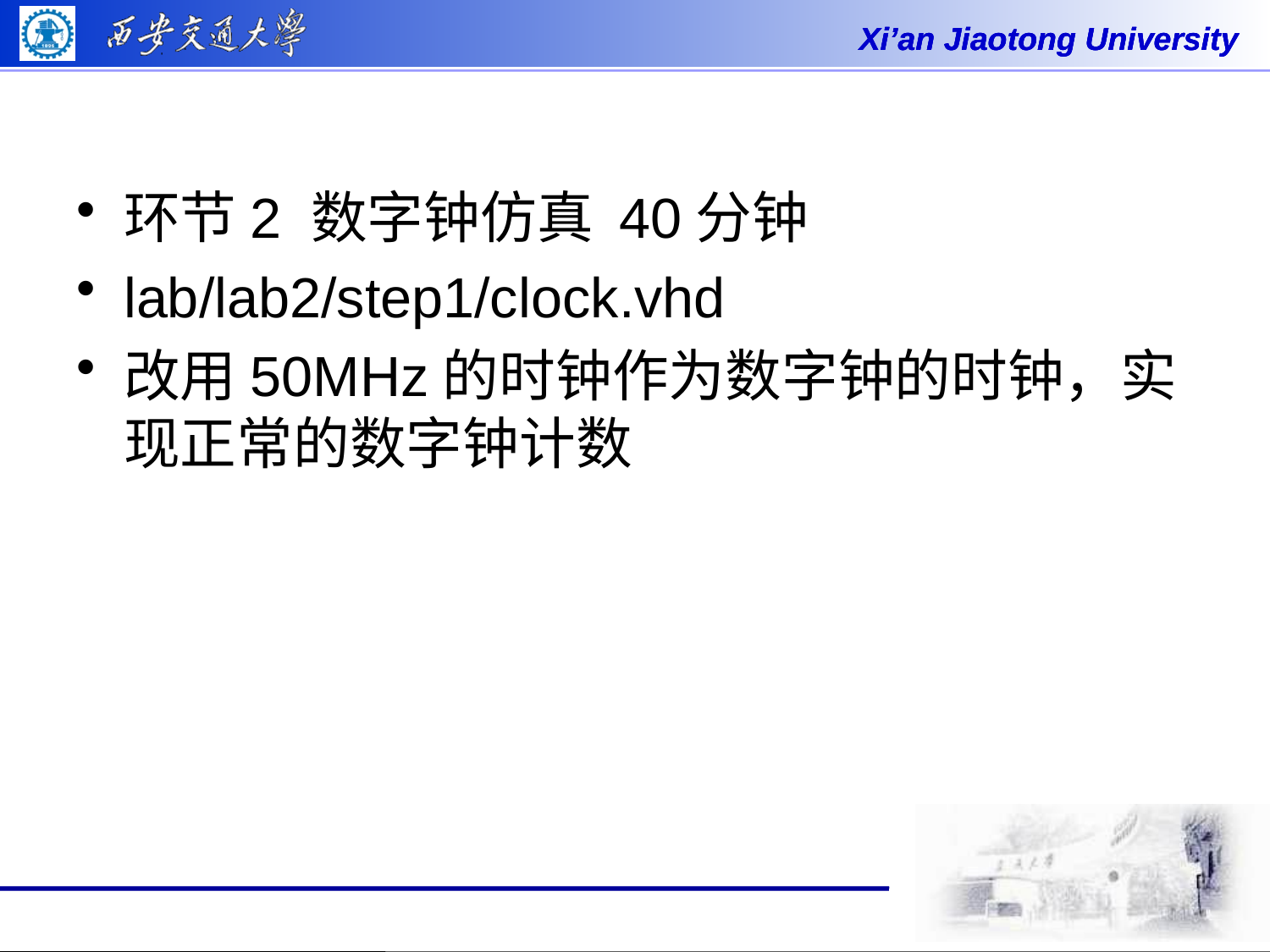

#
环节2 数字钟仿真 40分钟
lab/lab2/step1/clock.vhd
改用50MHz的时钟作为数字钟的时钟，实现正常的数字钟计数